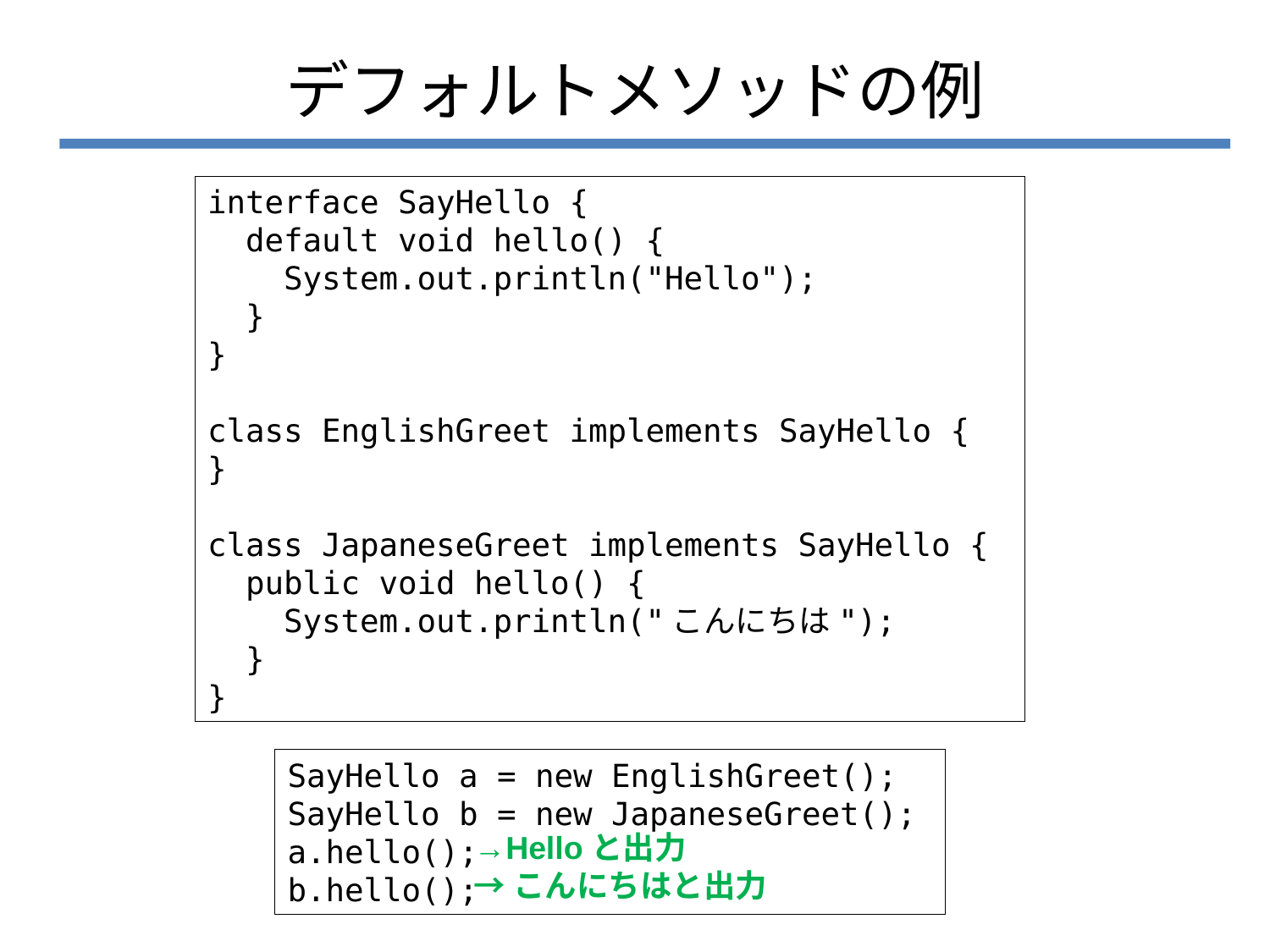

# デフォルトメソッドの例
interface SayHello {
  default void hello() {
    System.out.println("Hello");
  }
}

class EnglishGreet implements SayHello {
}

class JapaneseGreet implements SayHello {
  public void hello() {
    System.out.println("こんにちは");
  }
}
SayHello a = new EnglishGreet();
SayHello b = new JapaneseGreet();
a.hello();
b.hello();
→Helloと出力
→こんにちはと出力